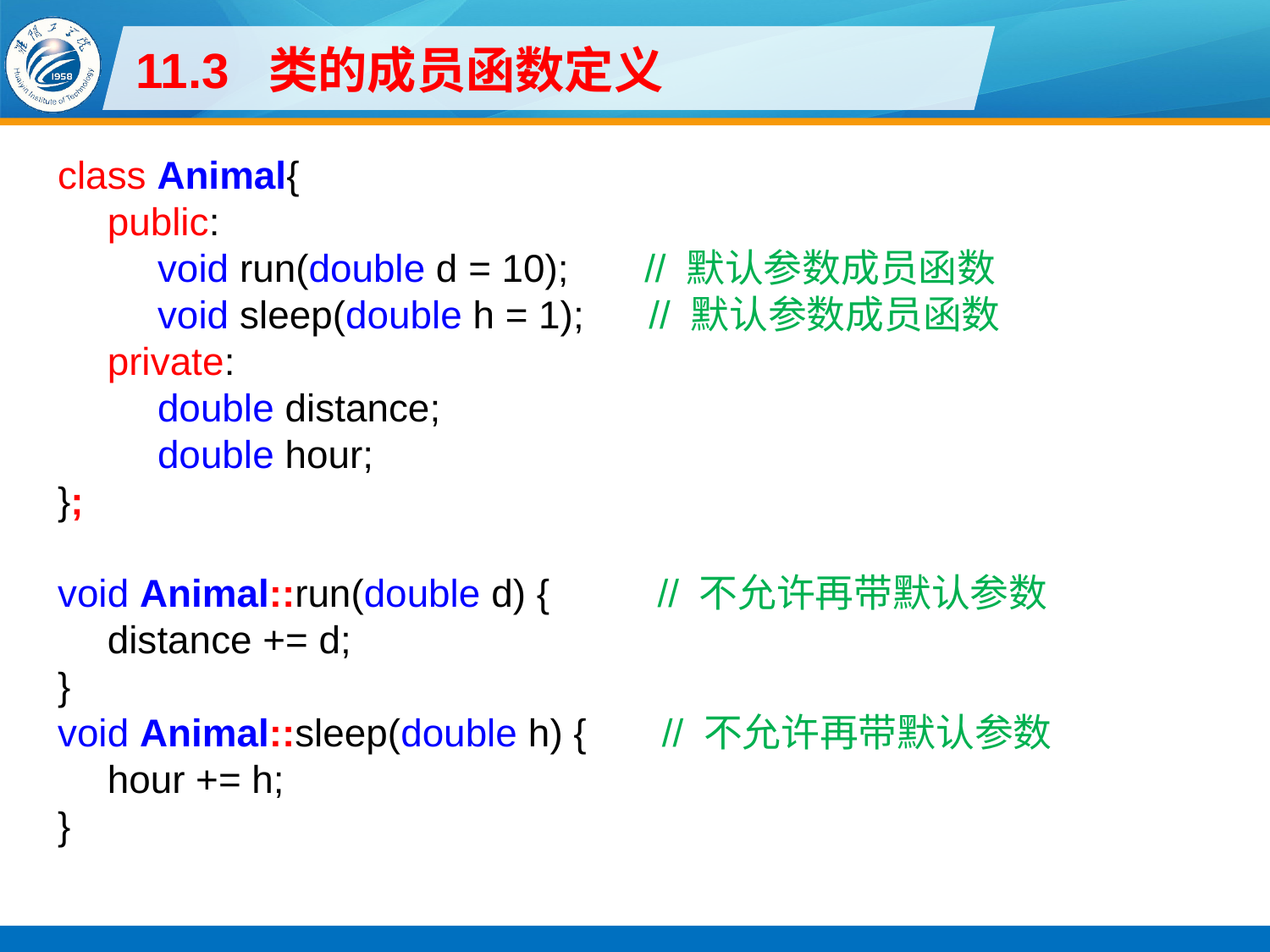

# 11.3  类的成员函数定义
class Animal{
public:
void run(double d = 10);       // 默认参数成员函数
void sleep(double h = 1);      // 默认参数成员函数
private:
double distance;
double hour;
};

void Animal::run(double d) {          // 不允许再带默认参数
distance += d;
}
void Animal::sleep(double h) {       // 不允许再带默认参数
hour += h;
}